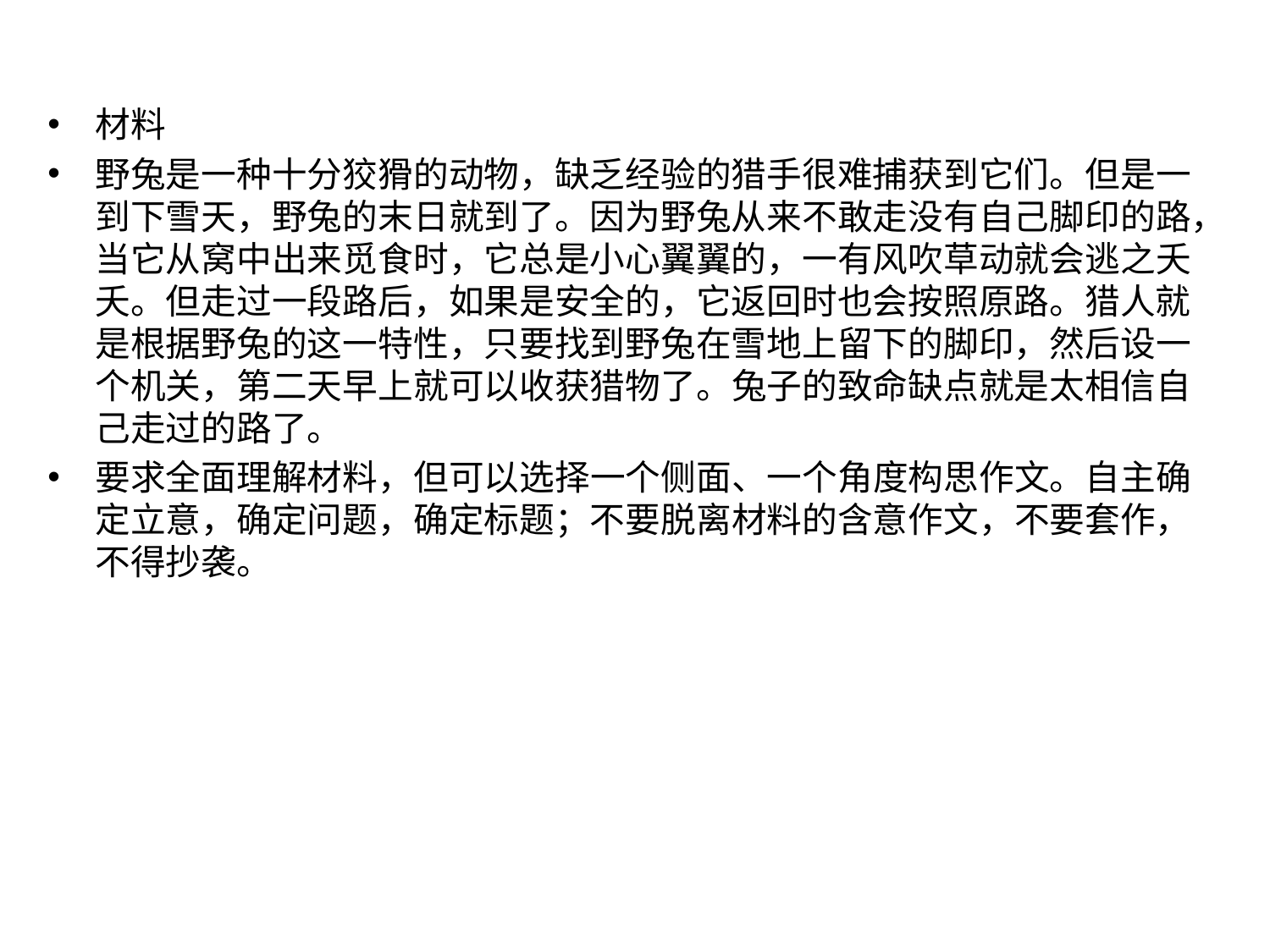

#
材料
野兔是一种十分狡猾的动物，缺乏经验的猎手很难捕获到它们。但是一到下雪天，野兔的末日就到了。因为野兔从来不敢走没有自己脚印的路，当它从窝中出来觅食时，它总是小心翼翼的，一有风吹草动就会逃之夭夭。但走过一段路后，如果是安全的，它返回时也会按照原路。猎人就是根据野兔的这一特性，只要找到野兔在雪地上留下的脚印，然后设一个机关，第二天早上就可以收获猎物了。兔子的致命缺点就是太相信自己走过的路了。
要求全面理解材料，但可以选择一个侧面、一个角度构思作文。自主确定立意，确定问题，确定标题；不要脱离材料的含意作文，不要套作，不得抄袭。